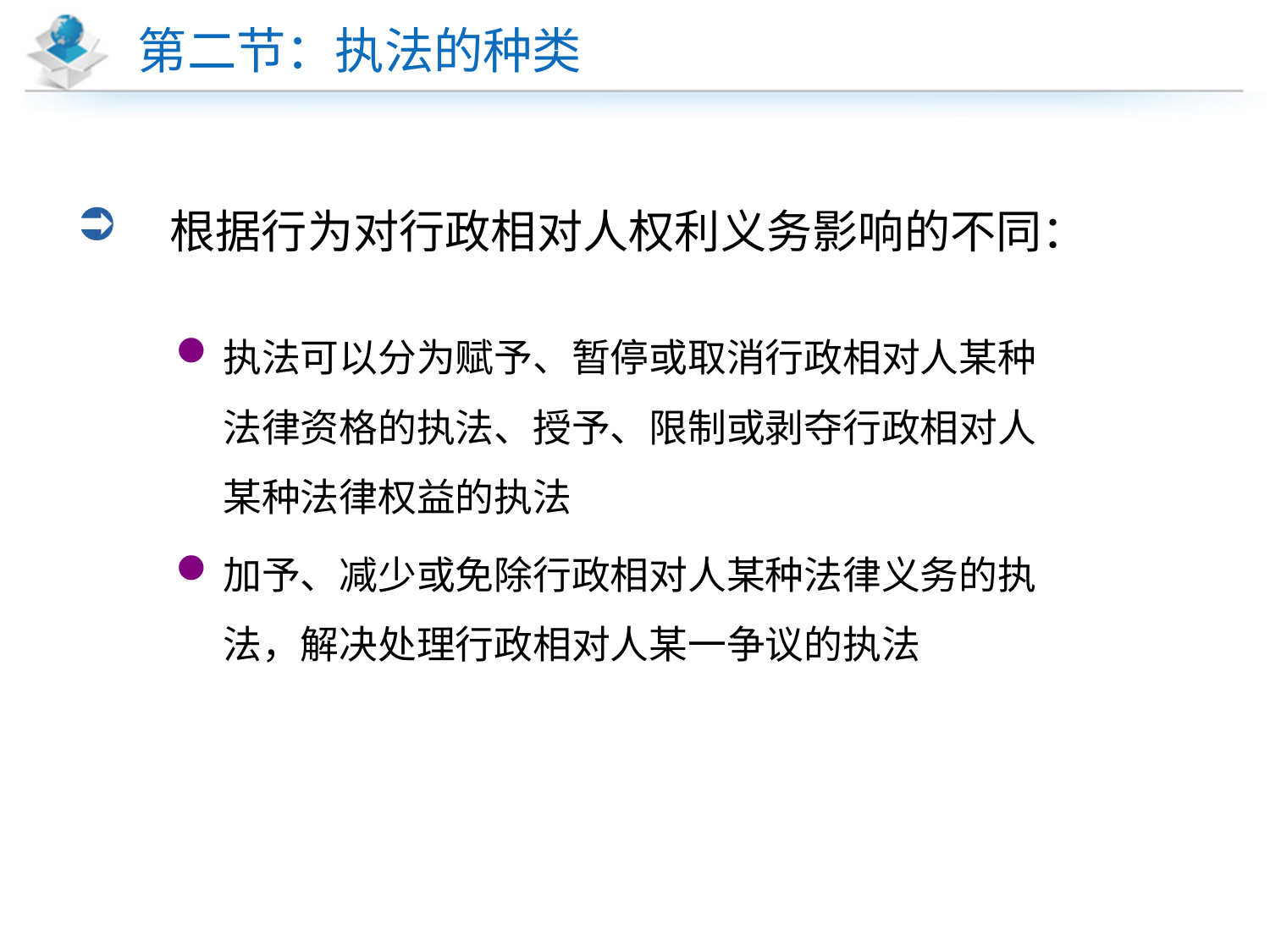

# 第二节：执法的种类
　根据行为对行政相对人权利义务影响的不同：
执法可以分为赋予、暂停或取消行政相对人某种法律资格的执法、授予、限制或剥夺行政相对人某种法律权益的执法
加予、减少或免除行政相对人某种法律义务的执法，解决处理行政相对人某一争议的执法